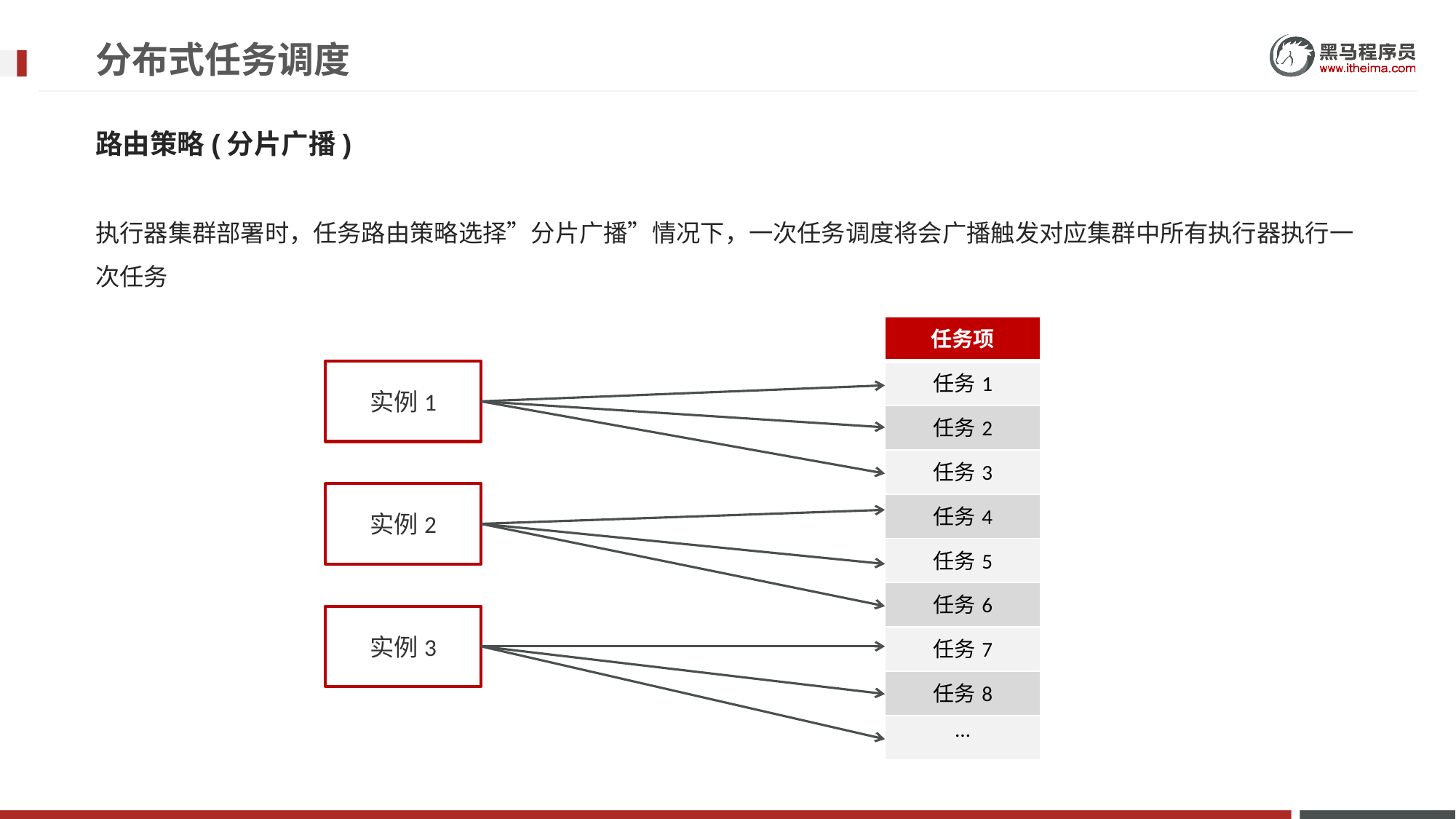

# 分布式任务调度
路由策略(分片广播)
执行器集群部署时，任务路由策略选择”分片广播”情况下，一次任务调度将会广播触发对应集群中所有执行器执行一次任务
| 任务项 |
| --- |
| 任务1 |
| 任务2 |
| 任务3 |
| 任务4 |
| 任务5 |
| 任务6 |
| 任务7 |
| 任务8 |
| … |
实例1
实例2
实例3